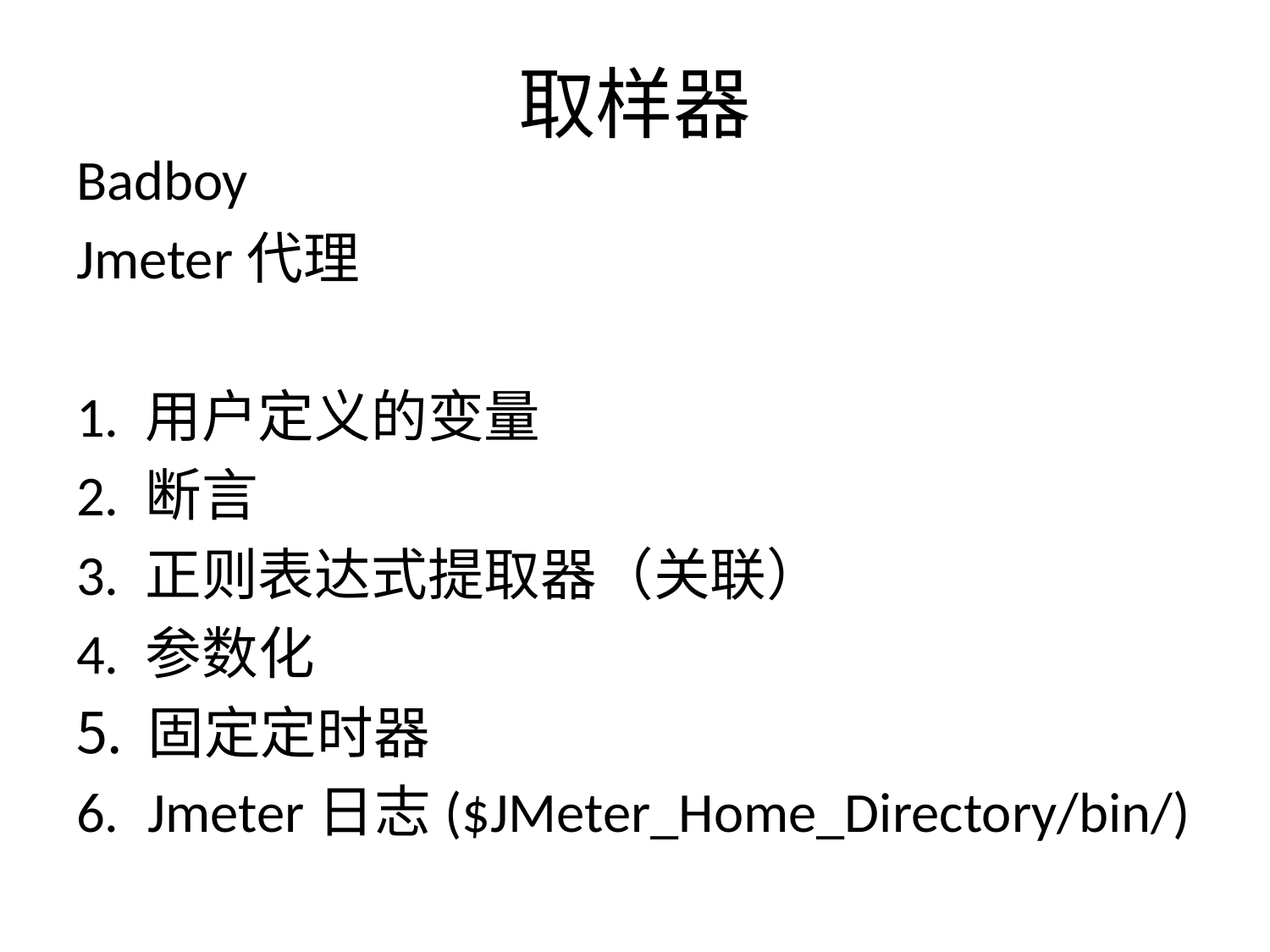

# 取样器
Badboy
Jmeter代理

1. 用户定义的变量
2. 断言
3. 正则表达式提取器（关联）
4. 参数化
固定定时器
Jmeter日志($JMeter_Home_Directory/bin/)